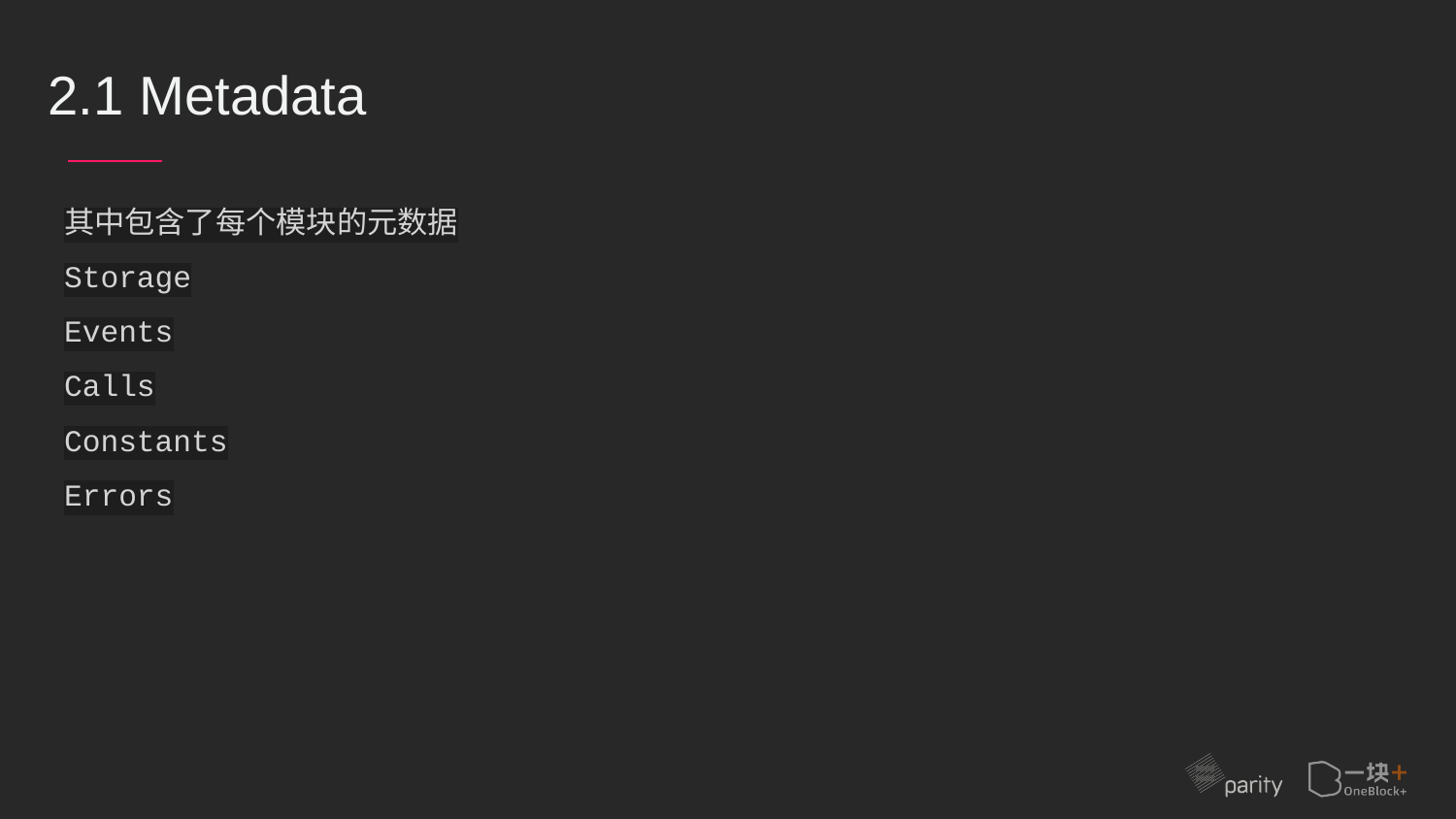

2.1 Metadata
其中包含了每个模块的元数据
Storage
Events
Calls
Constants
Errors